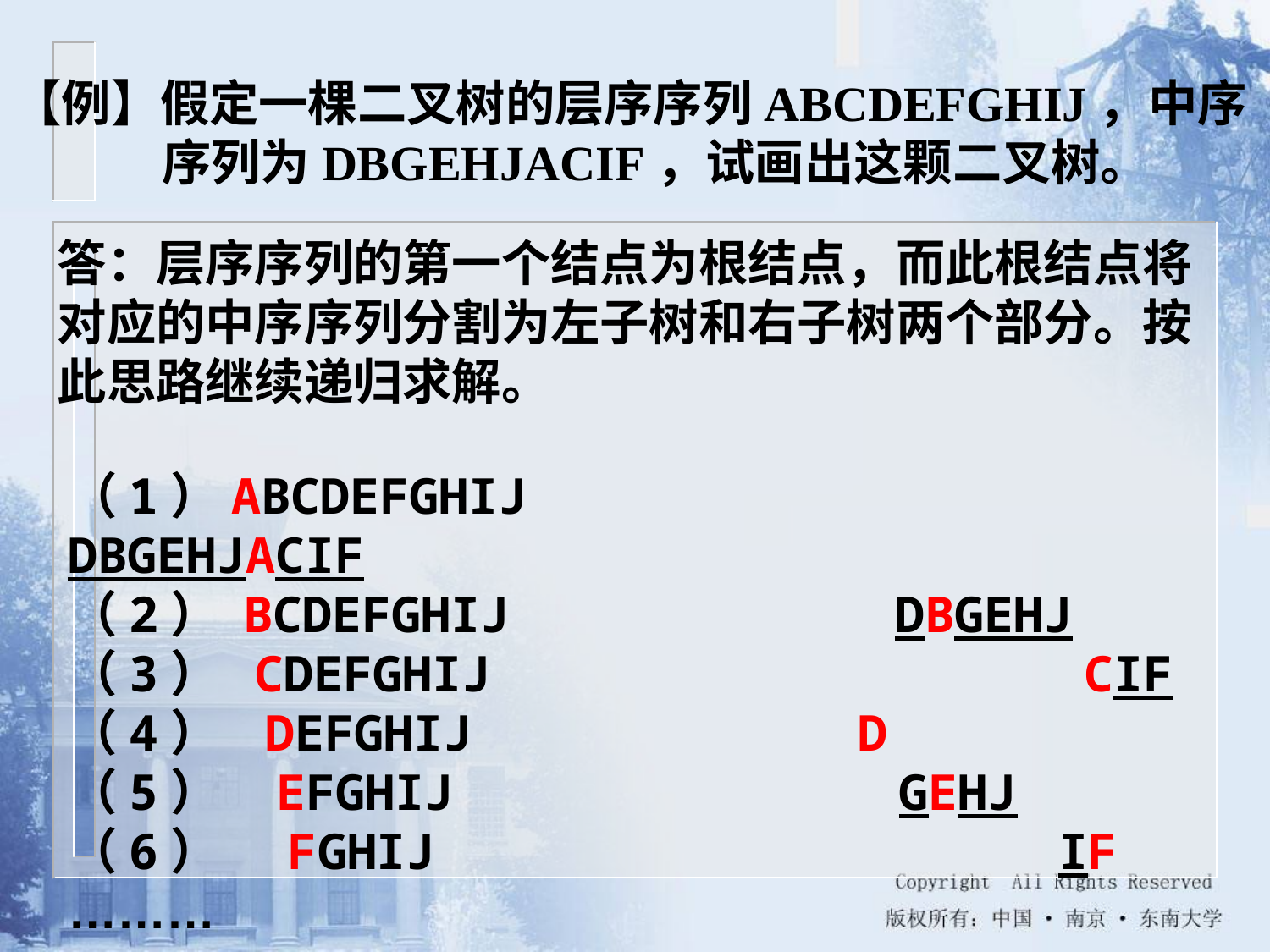

【例】假定一棵二叉树的层序序列ABCDEFGHIJ，中序序列为DBGEHJACIF，试画出这颗二叉树。
答：层序序列的第一个结点为根结点，而此根结点将对应的中序序列分割为左子树和右子树两个部分。按此思路继续递归求解。
（1）ABCDEFGHIJ             DBGEHJACIF
（2） BCDEFGHIJ             DBGEHJ
（3）  CDEFGHIJ                    CIF
（4）   DEFGHIJ             D
（5）    EFGHIJ               GEHJ
（6）     FGHIJ                     IF
………